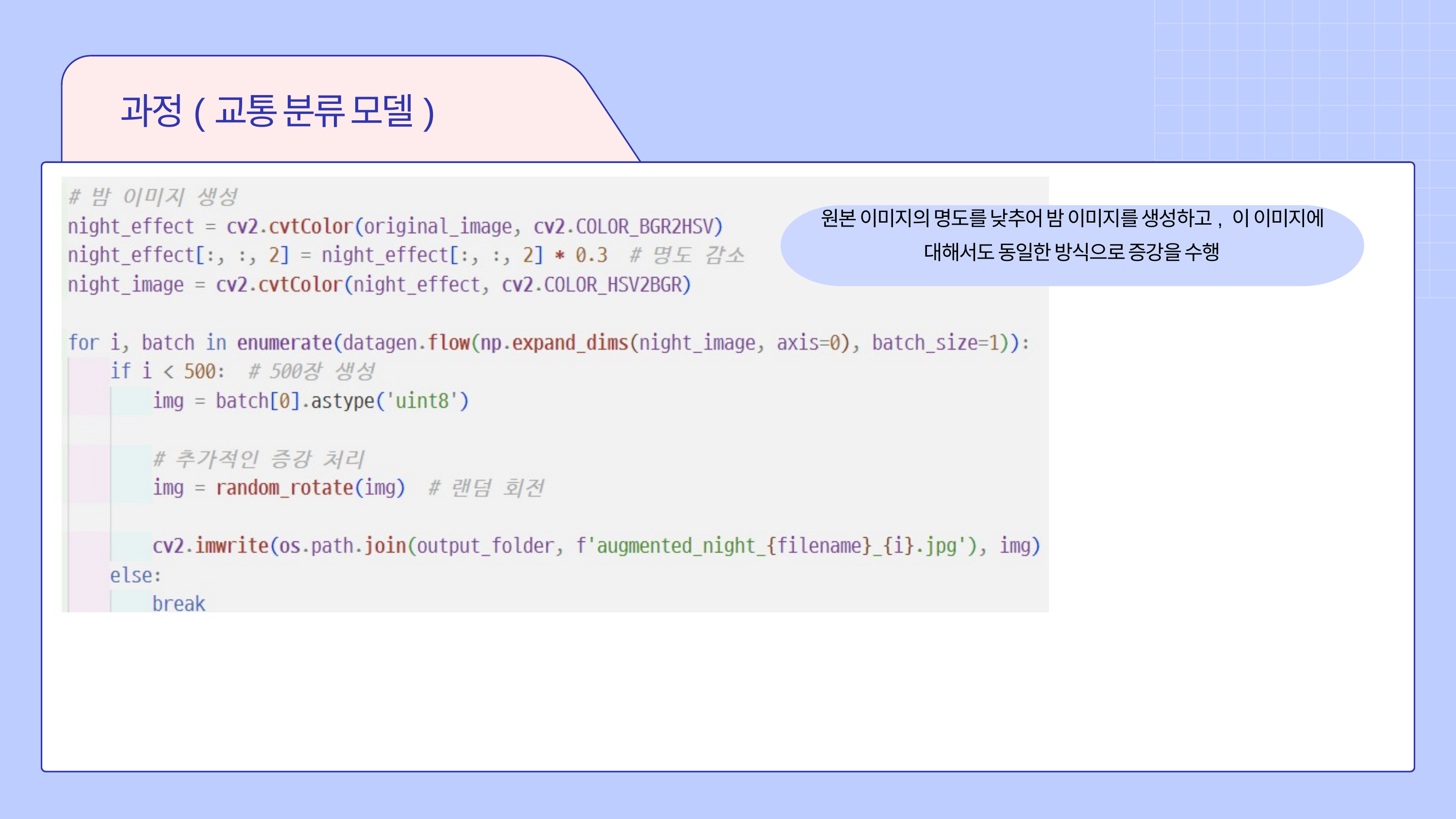

과정(교통 분류 모델)

원본 이미지의 명도를 낮추어 밤 이미지를 생성하고, 이 이미지에 대해서도 동일한 방식으로 증강을 수행